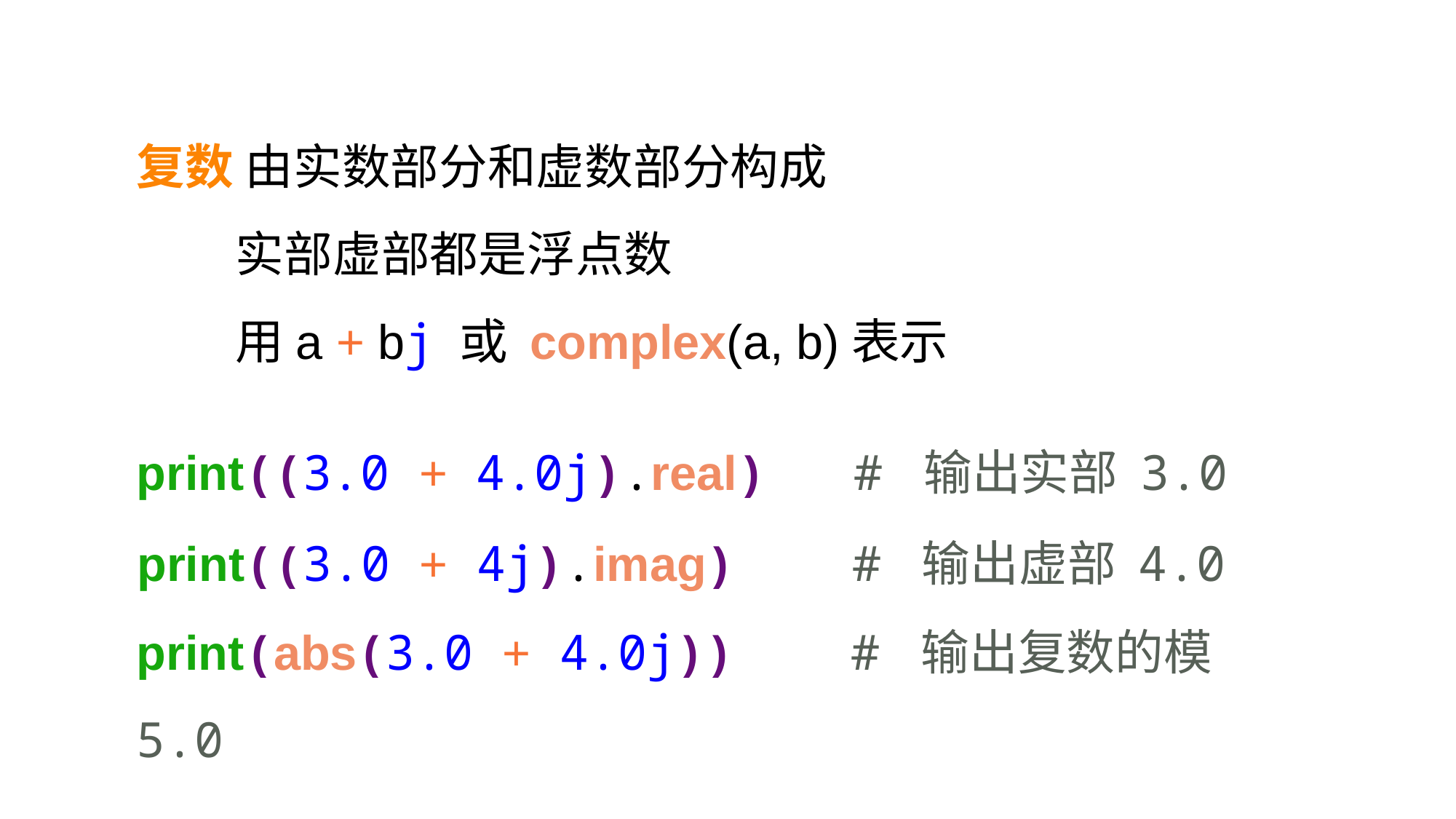

复数 由实数部分和虚数部分构成
        实部虚部都是浮点数
        用a + bj 或 complex(a, b)表示
print((3.0 + 4.0j).real)   # 输出实部 3.0
print((3.0 + 4j).imag)    # 输出虚部 4.0
print(abs(3.0 + 4.0j))    # 输出复数的模 5.0